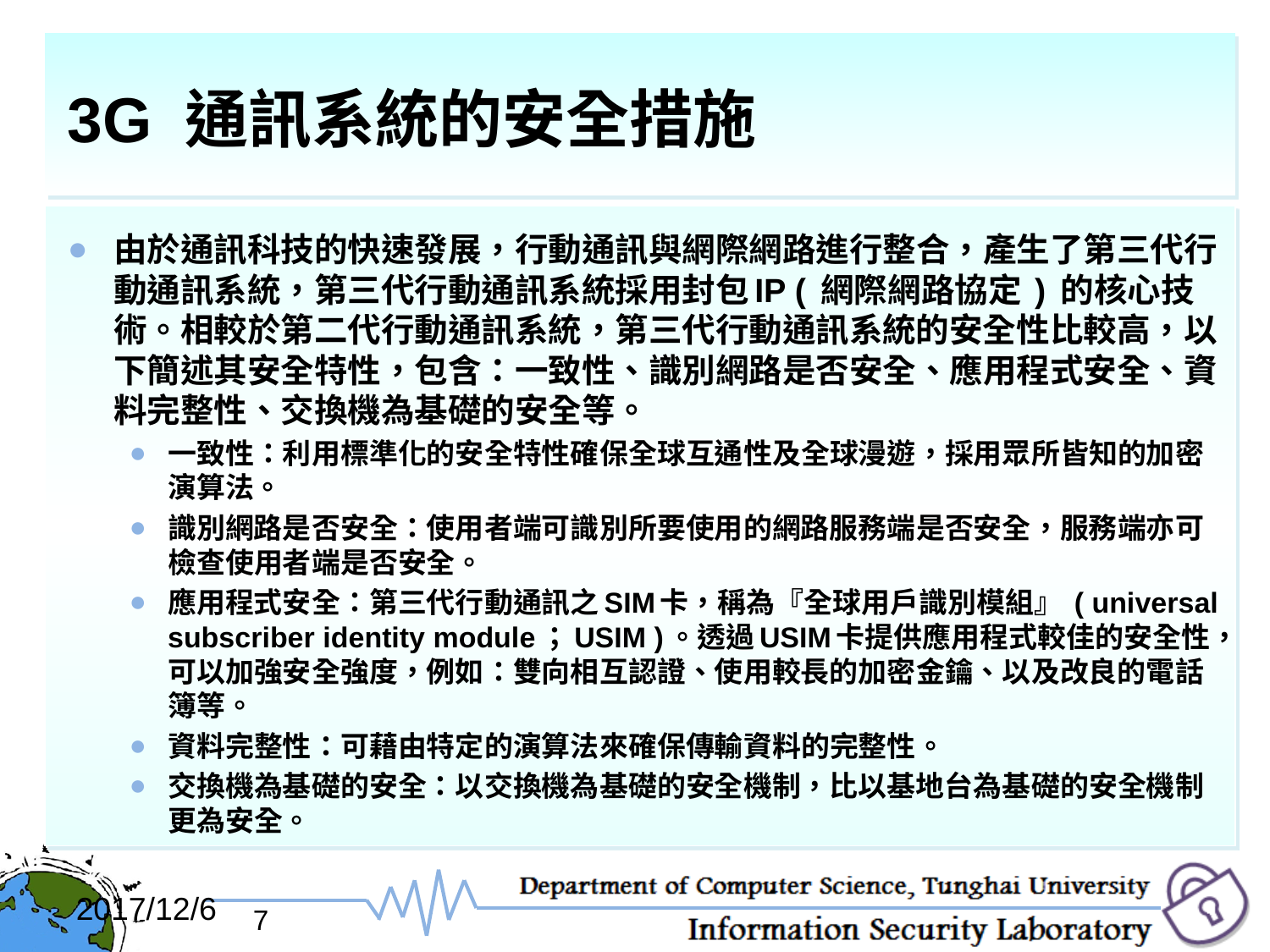

# 3G 通訊系統的安全措施
由於通訊科技的快速發展，行動通訊與網際網路進行整合，產生了第三代行動通訊系統，第三代行動通訊系統採用封包IP ( 網際網路協定 ) 的核心技術。相較於第二代行動通訊系統，第三代行動通訊系統的安全性比較高，以下簡述其安全特性，包含：一致性、識別網路是否安全、應用程式安全、資料完整性、交換機為基礎的安全等。
一致性：利用標準化的安全特性確保全球互通性及全球漫遊，採用眾所皆知的加密演算法。
識別網路是否安全：使用者端可識別所要使用的網路服務端是否安全，服務端亦可檢查使用者端是否安全。
應用程式安全：第三代行動通訊之SIM卡，稱為『全球用戶識別模組』 ( universal subscriber identity module；USIM )。透過USIM卡提供應用程式較佳的安全性，可以加強安全強度，例如：雙向相互認證、使用較長的加密金鑰、以及改良的電話簿等。
資料完整性：可藉由特定的演算法來確保傳輸資料的完整性。
交換機為基礎的安全：以交換機為基礎的安全機制，比以基地台為基礎的安全機制更為安全。
2017/12/6
7